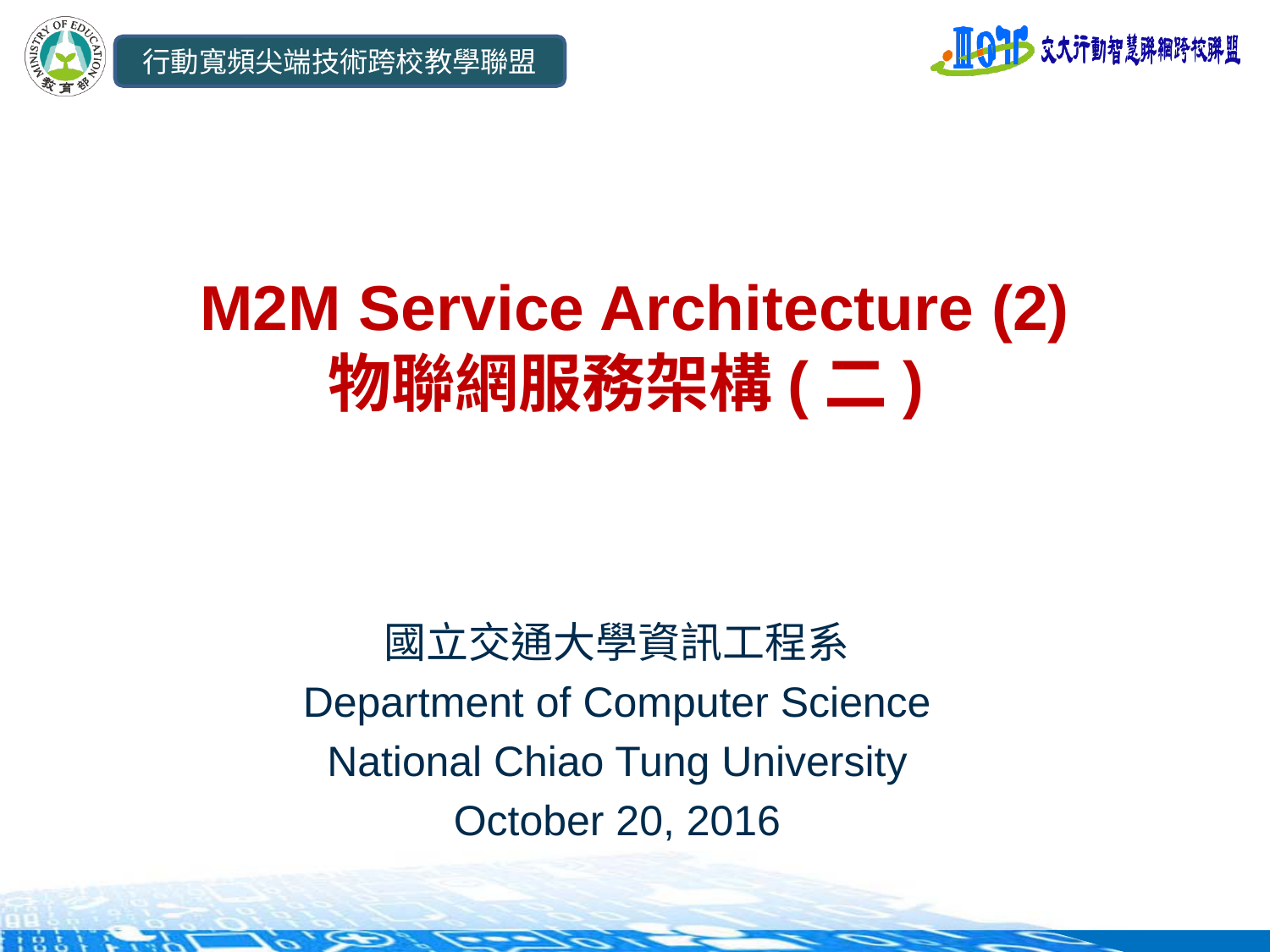

行動寬頻尖端技術跨校教學聯盟
# M2M Service Architecture (2) 物聯網服務架構(二)
國立交通大學資訊工程系
Department of Computer Science
National Chiao Tung University
October 20, 2016